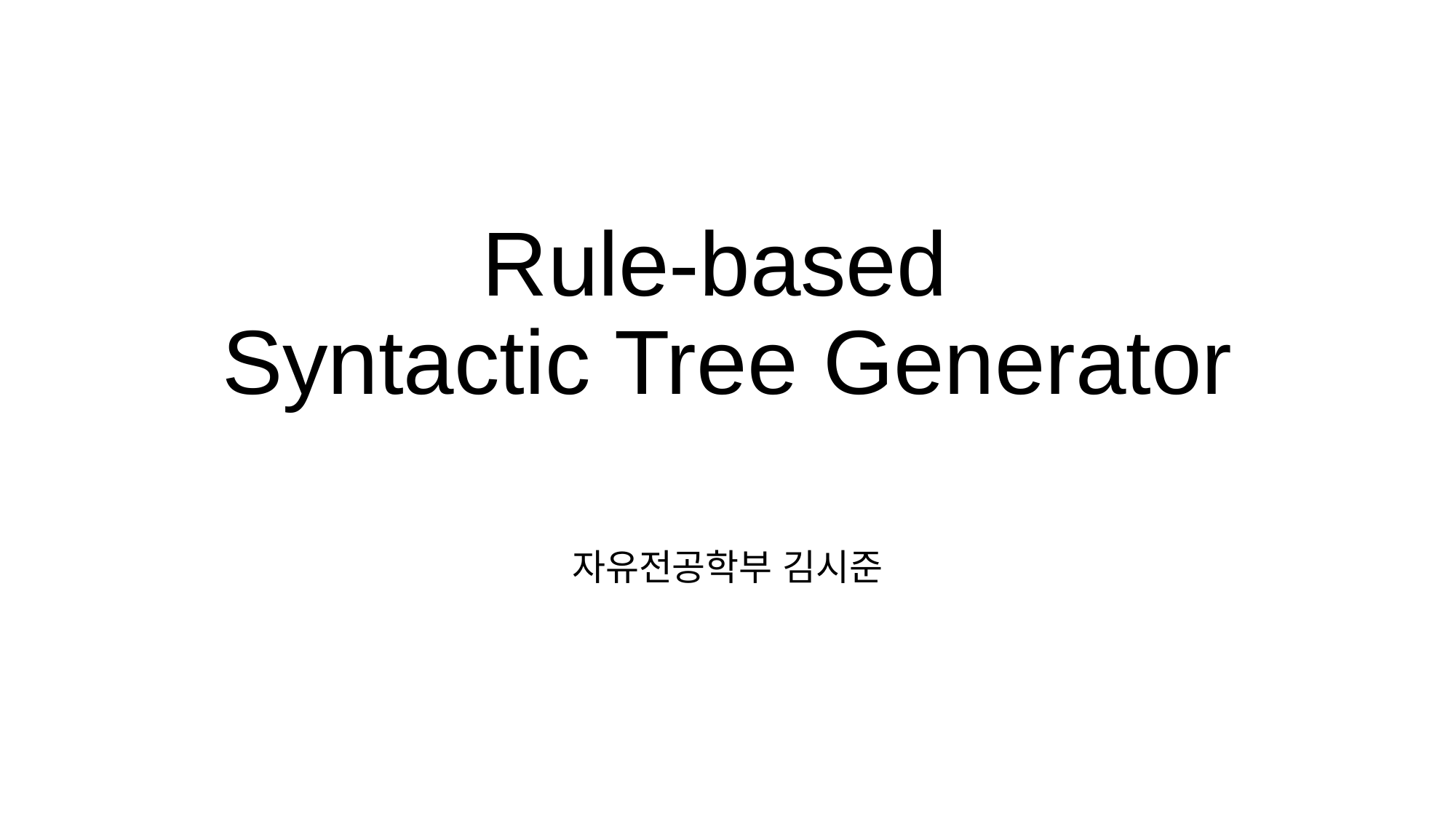

# Rule-based Syntactic Tree Generator

자유전공학부 김시준